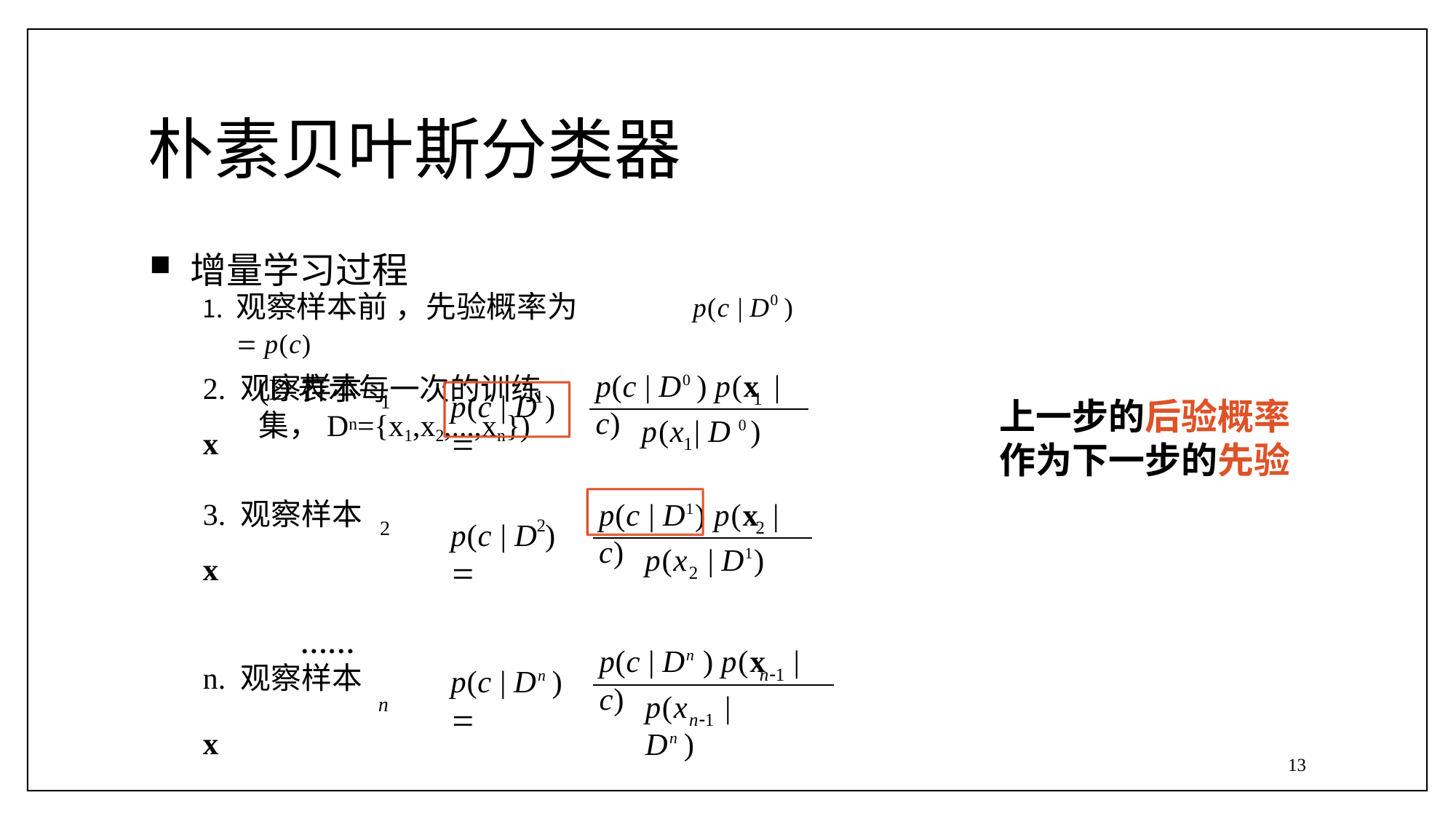

# 朴素贝叶斯分类器
增量学习过程
观察样本前，先验概率为	p(c | D0 ) = p(c)
(D表示每一次的训练集，Dn={x1,x2,...,xn})
p(c | D0 ) p(x | c)
2. 观察样本 x

1
p(c | D ) =
1
1
上一步的后验概率 作为下一步的先验
p(x | D 0 )

1

3. 观察样本 x
p(c | D1) p(x	| c)
2
p(c | D ) =
2
2
p(x	| D1)

2
……
p(c | Dn ) p(x	| c)
n. 观察样本x
p(c | Dn ) =
n−1
p(x	| Dn )

n
n−1
13